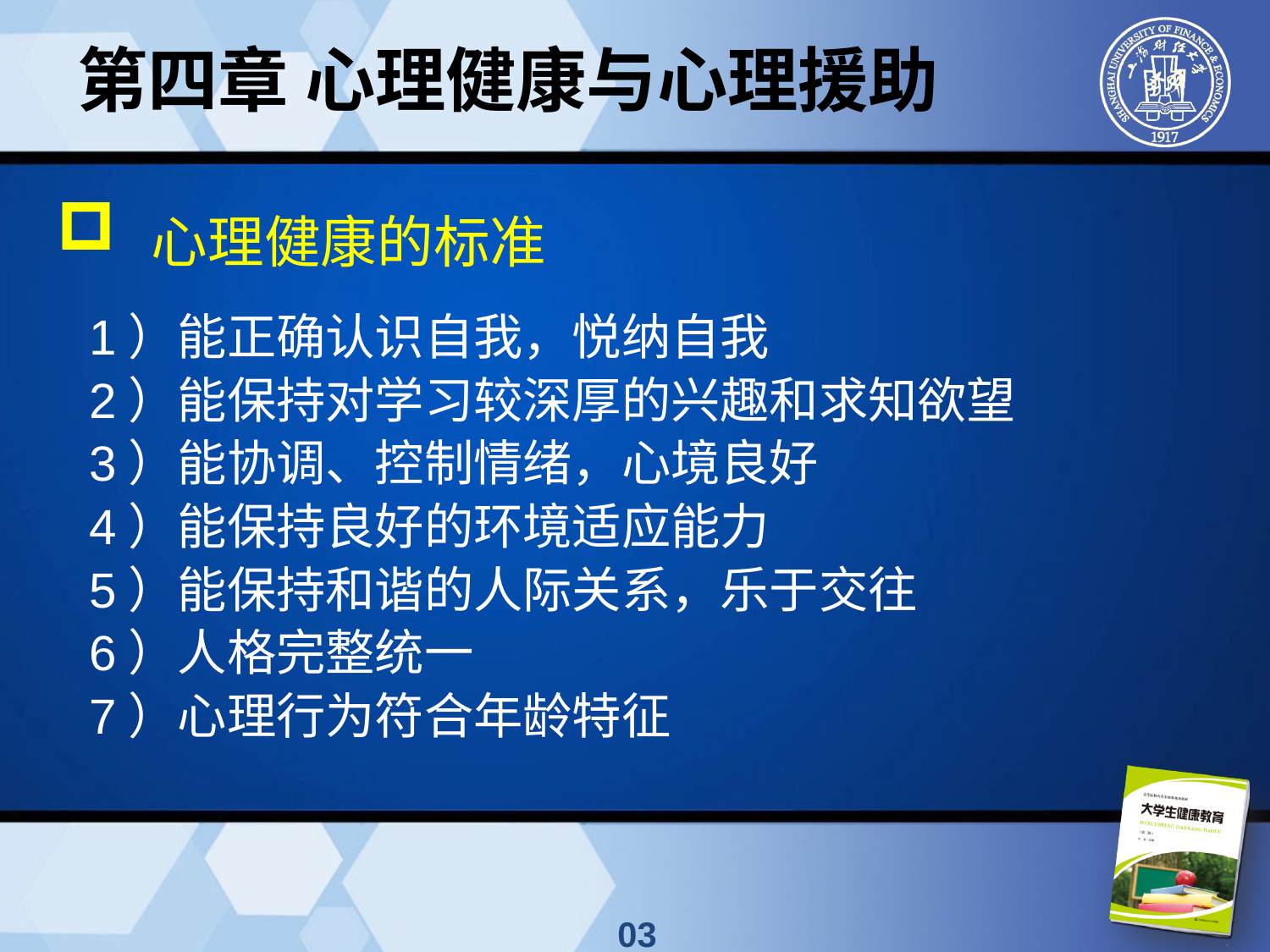

第四章 心理健康与心理援助
 心理健康的标准
1）能正确认识自我，悦纳自我
2）能保持对学习较深厚的兴趣和求知欲望
3）能协调、控制情绪，心境良好
4）能保持良好的环境适应能力
5）能保持和谐的人际关系，乐于交往
6）人格完整统一
7）心理行为符合年龄特征

03